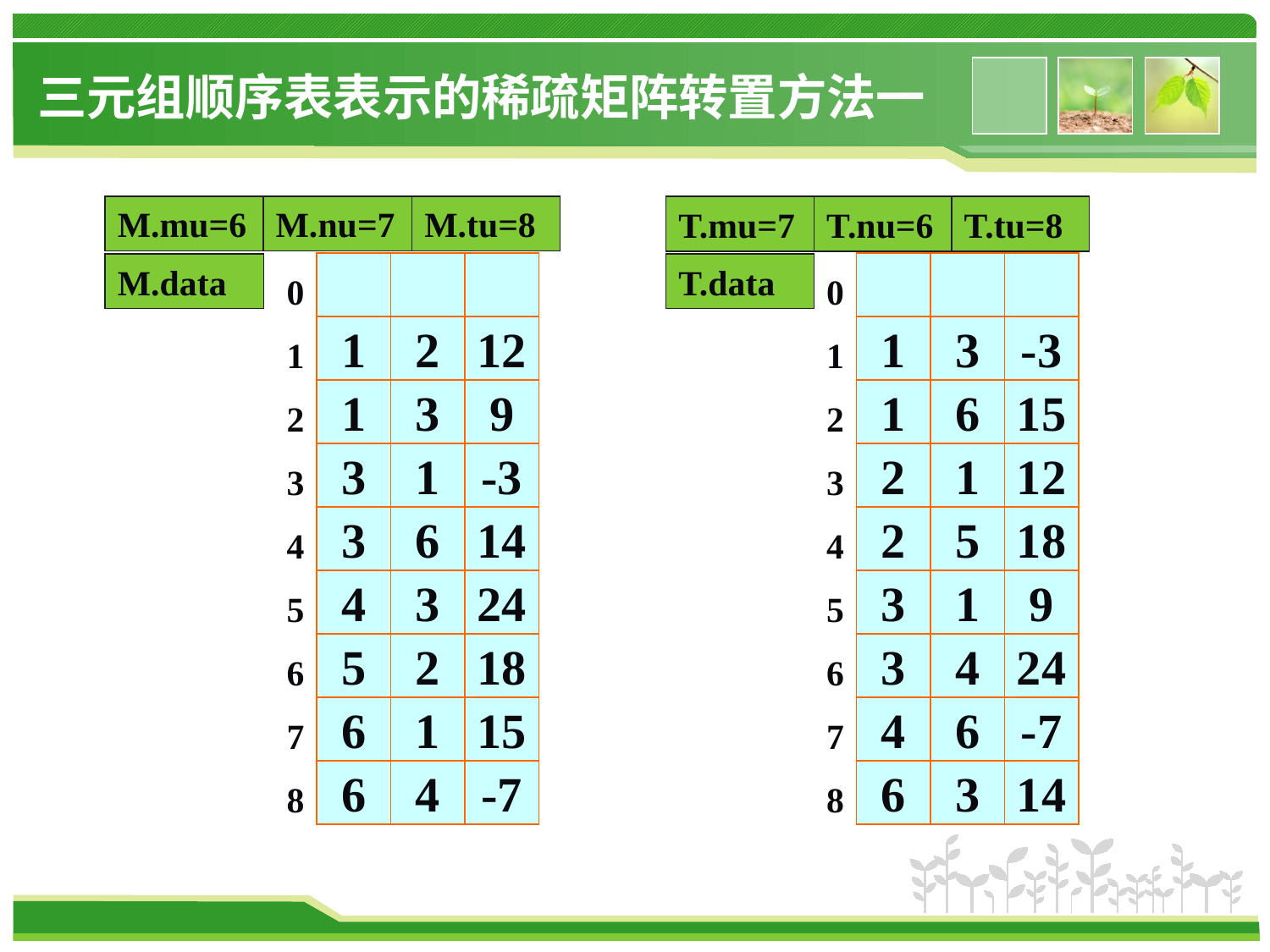

# 三元组顺序表表示的稀疏矩阵转置方法一
M.mu=6
M.nu=7
M.tu=8

0
1
2
12
1
1
3
9
2
3
1
-3
3
3
6
14
4
4
3
24
5
5
2
18
6
6
1
15
7
6
4
-7
8
M.data
T.mu=7
T.nu=6
T.tu=8
T.data

0
1
3
-3
1
1
6
15
2
2
1
12
3
2
5
18
4
3
1
9
5
3
4
24
6
4
6
-7
7
6
3
14
8